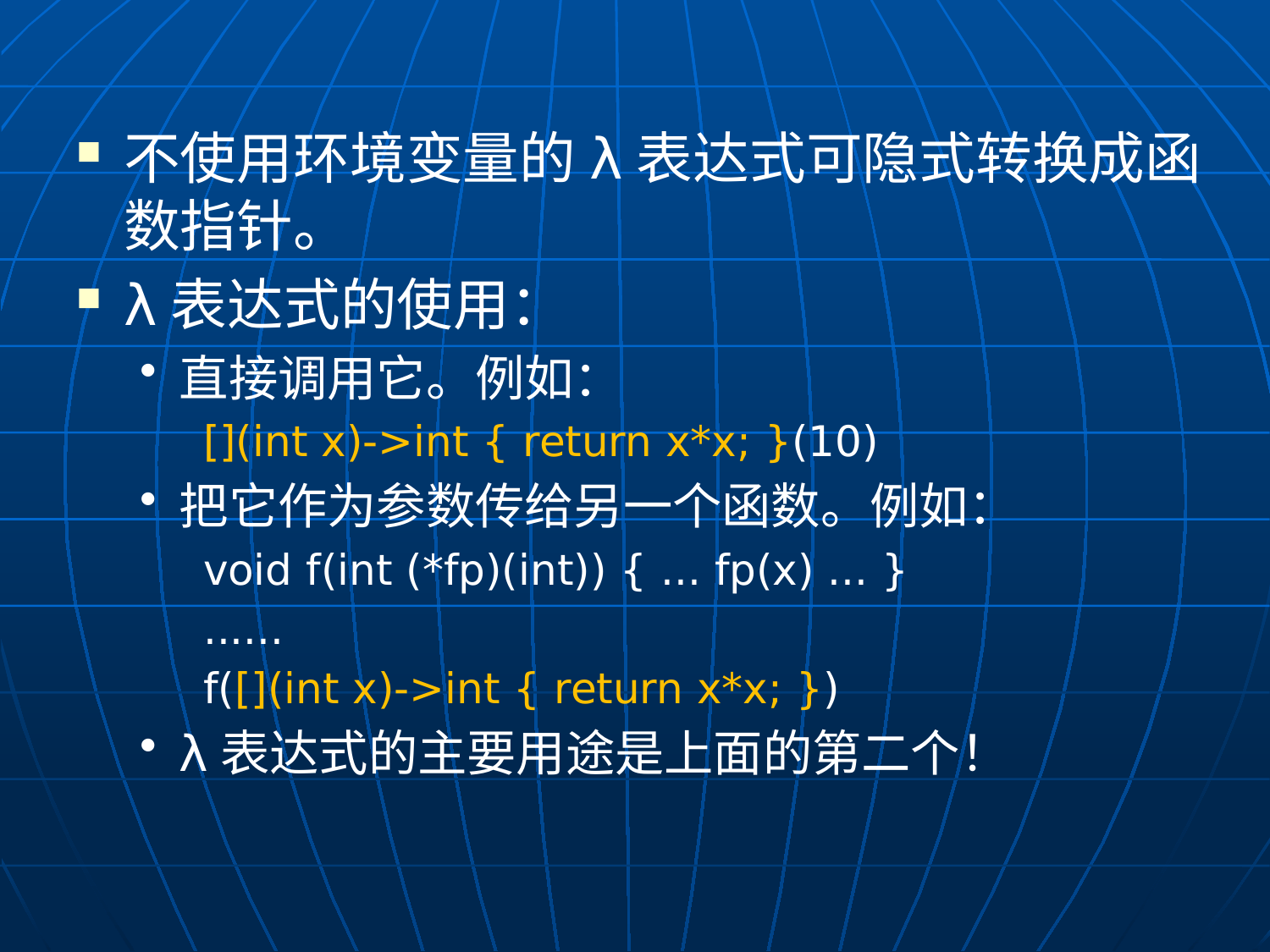

不使用环境变量的λ表达式可隐式转换成函数指针。
λ表达式的使用：
直接调用它。例如：
[](int x)->int { return x*x; }(10)
把它作为参数传给另一个函数。例如：
void f(int (*fp)(int)) { ... fp(x) ... }
......
f([](int x)->int { return x*x; })
λ表达式的主要用途是上面的第二个！